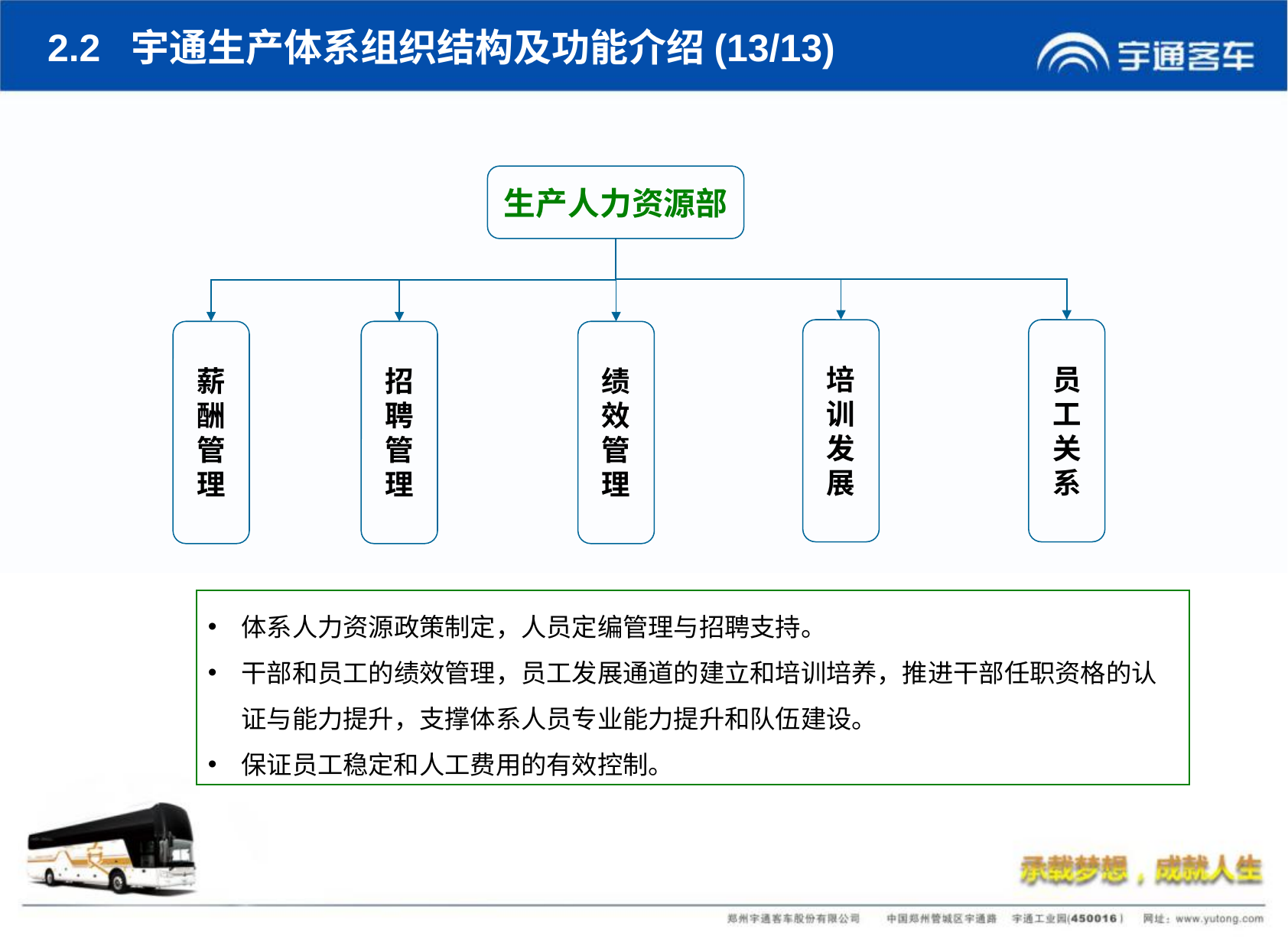

2.2  宇通生产体系组织结构及功能介绍(13/13)

生产人力资源部
培训发展
员工关系
薪酬管理
招聘管理
绩效管理
体系人力资源政策制定，人员定编管理与招聘支持。
干部和员工的绩效管理，员工发展通道的建立和培训培养，推进干部任职资格的认证与能力提升，支撑体系人员专业能力提升和队伍建设。
保证员工稳定和人工费用的有效控制。